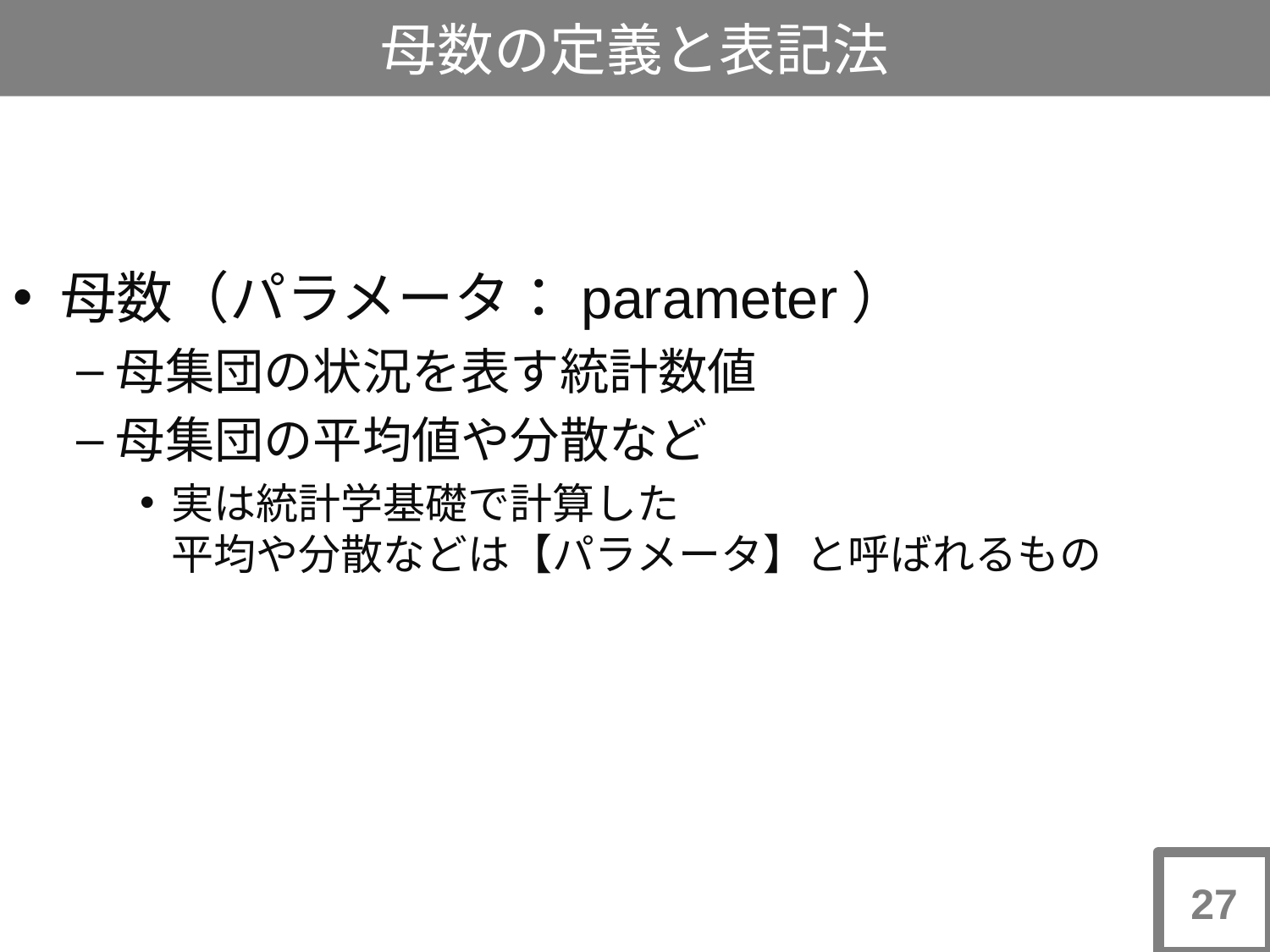

# 母数の定義と表記法
母数（パラメータ：parameter）
母集団の状況を表す統計数値
母集団の平均値や分散など
実は統計学基礎で計算した
平均や分散などは【パラメータ】と呼ばれるもの
27